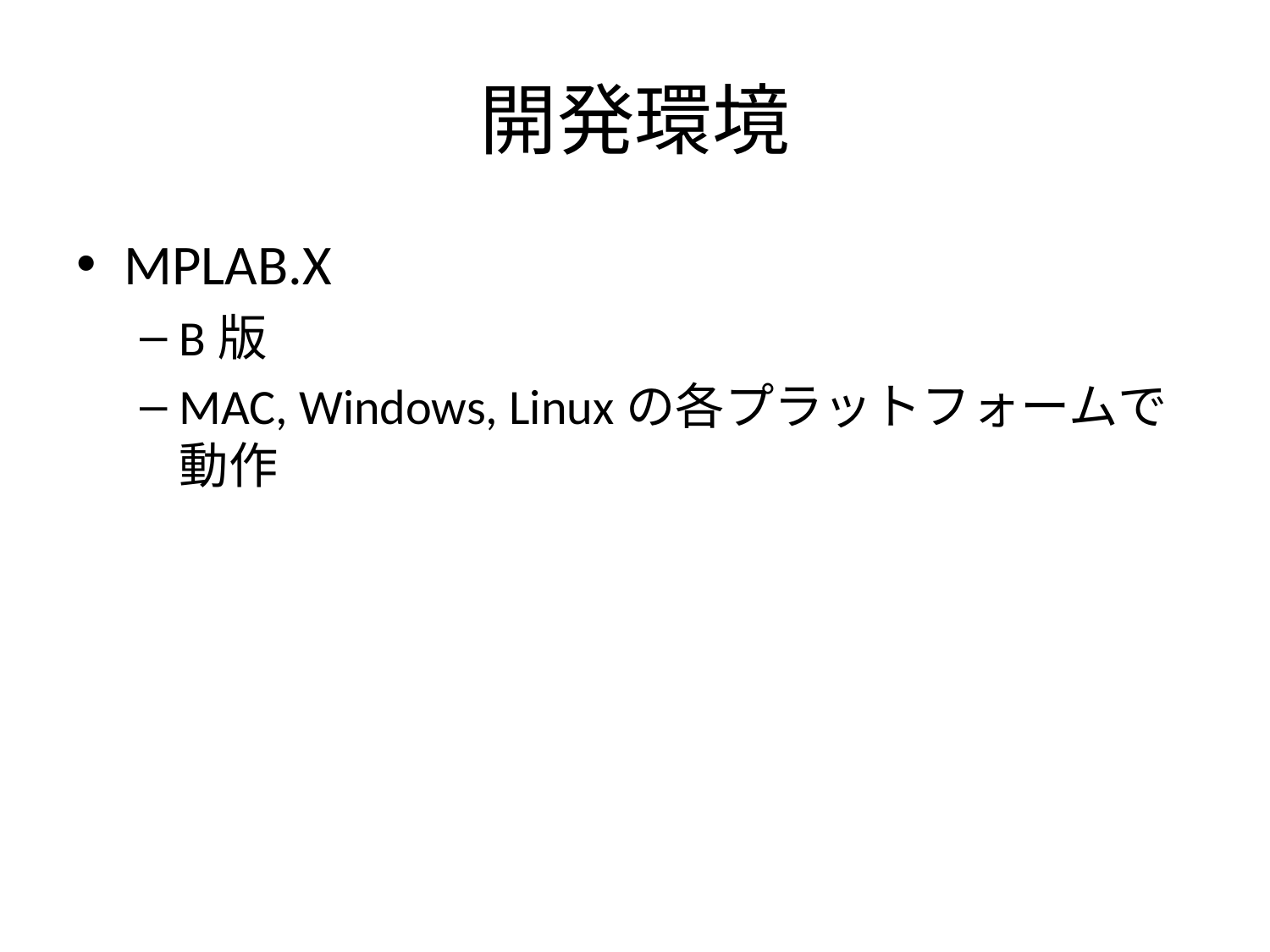

# 開発環境
MPLAB.X
Β版
MAC, Windows, Linuxの各プラットフォームで動作